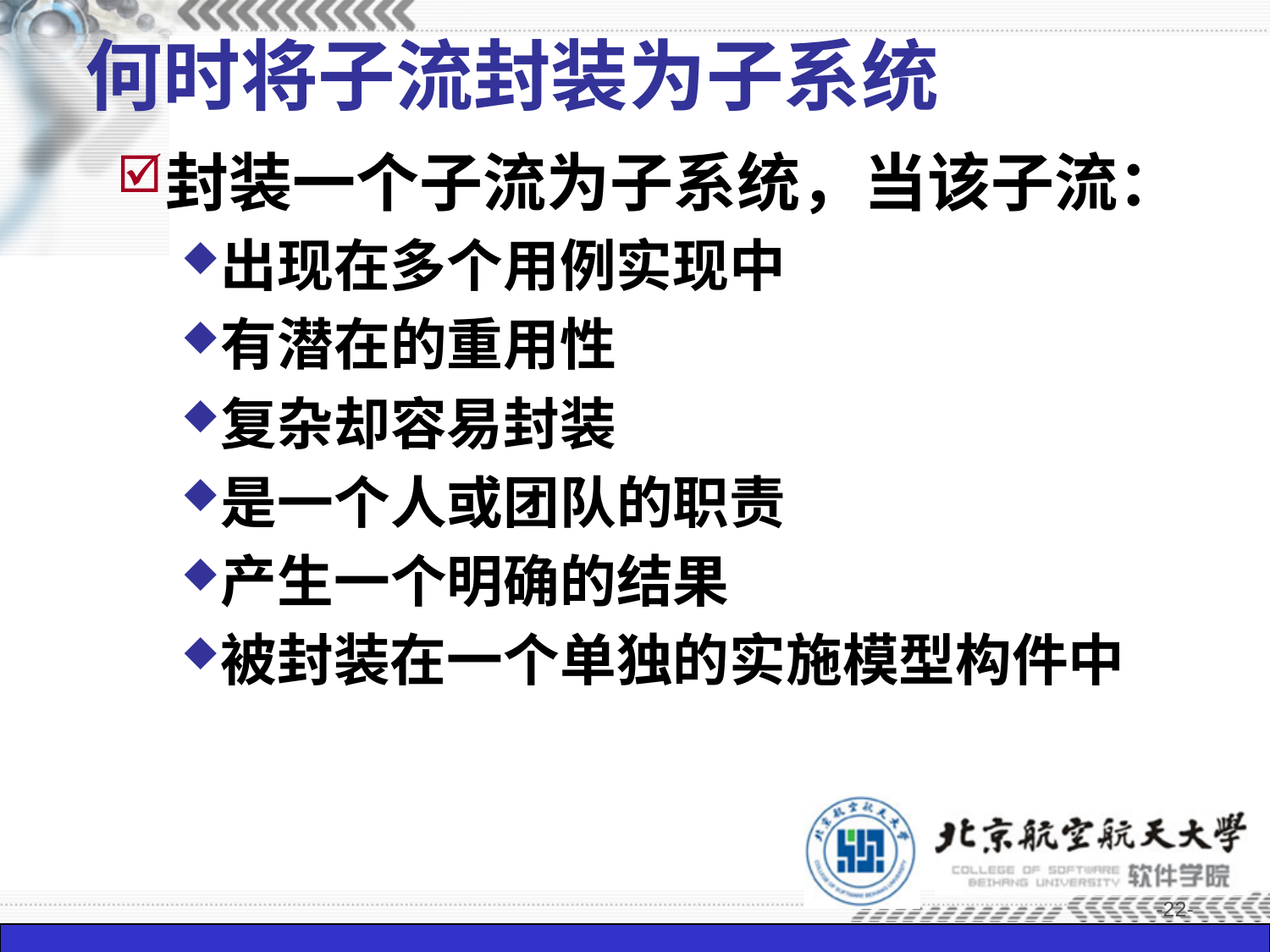

# 何时将子流封装为子系统
封装一个子流为子系统，当该子流：
出现在多个用例实现中
有潜在的重用性
复杂却容易封装
是一个人或团队的职责
产生一个明确的结果
被封装在一个单独的实施模型构件中
-22-